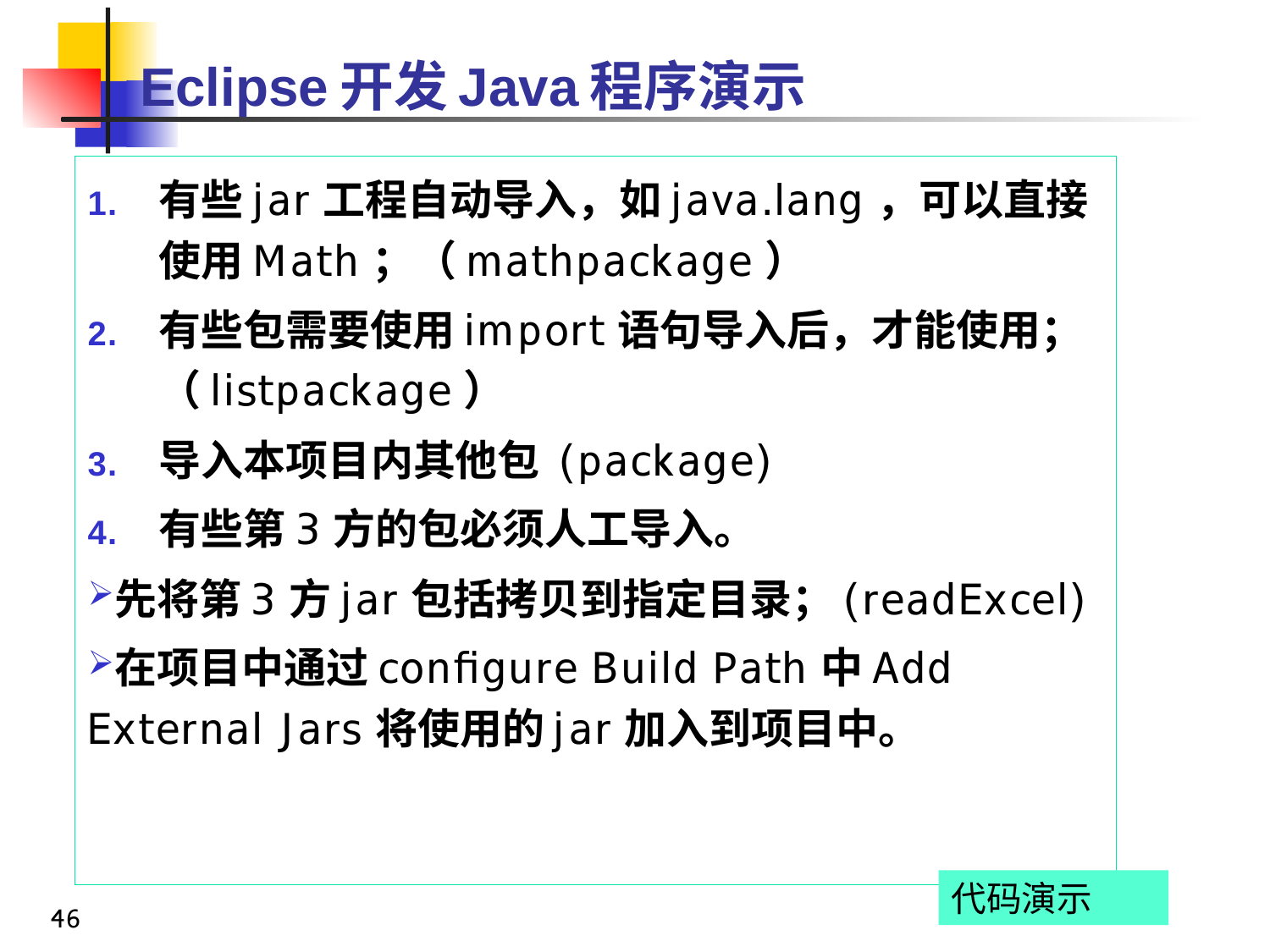

# Eclipse开发Java程序演示
有些jar工程自动导入，如java.lang，可以直接使用Math；（mathpackage）
有些包需要使用import语句导入后，才能使用；（listpackage）
导入本项目内其他包 (package)
有些第3方的包必须人工导入。
先将第3方jar包括拷贝到指定目录；(readExcel)
在项目中通过configure Build Path中Add External Jars将使用的jar加入到项目中。

代码演示
46